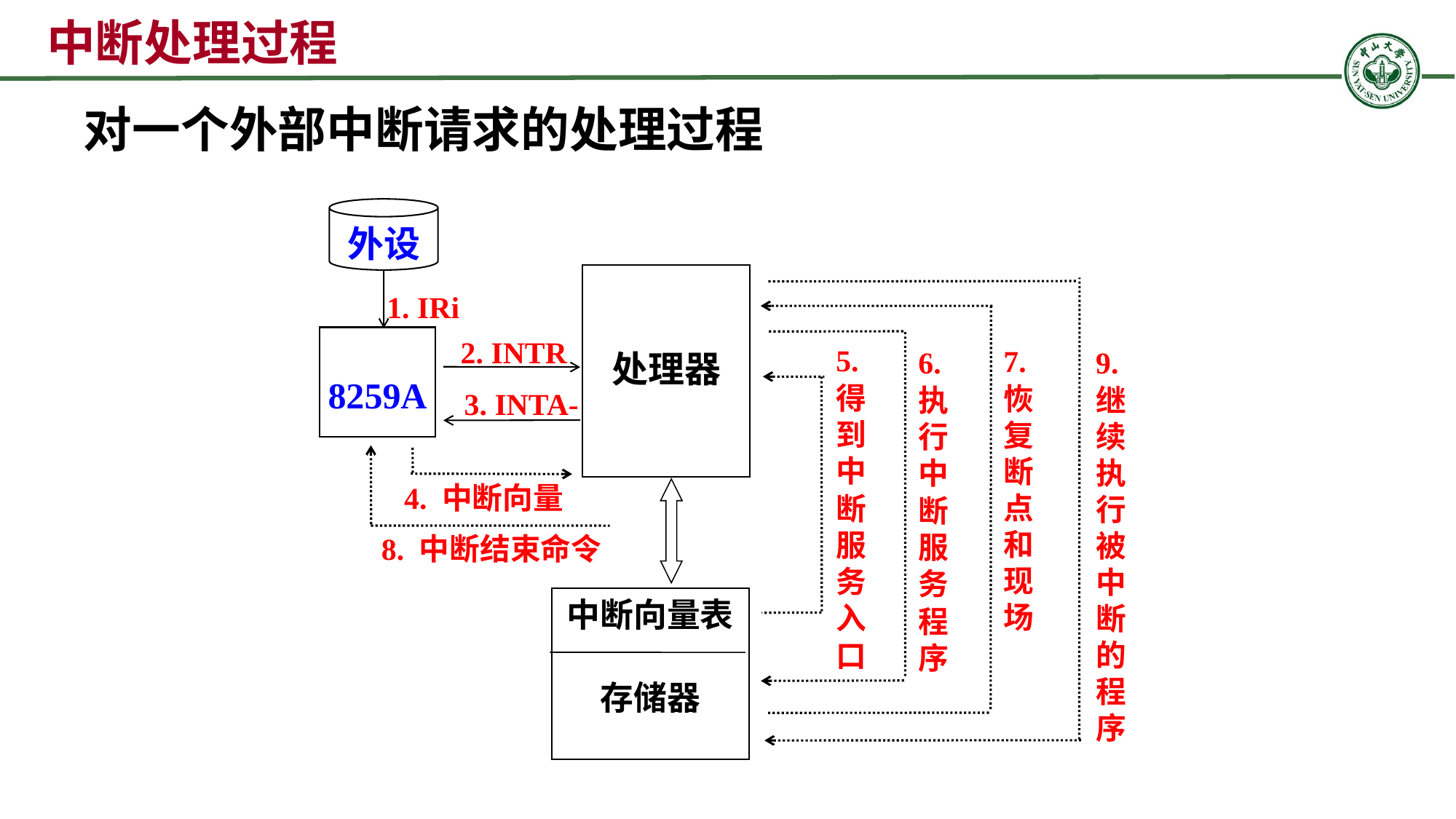

中断处理过程
对一个外部中断请求的处理过程

外设

处理器

1. IRi

8259A
2. INTR

5.
得到中
断服务入
口
7.
恢复断点和现场
6.
执行中
断服务
程序
9.
继续执行被中断的程序

3. INTA-

4. 中断向量

8. 中断结束命令

中断向量表

存储器